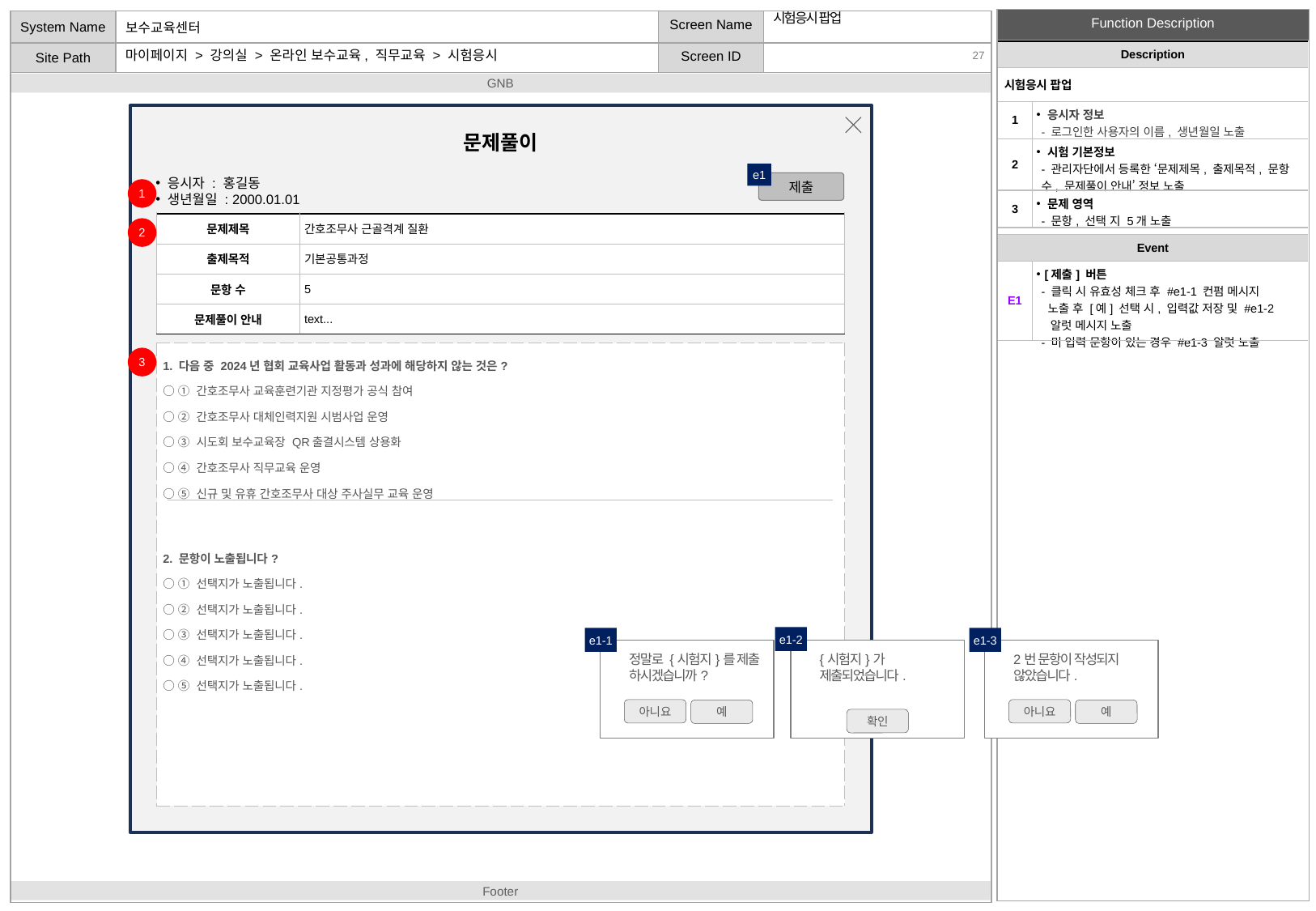

시험응시 팝업
| Description |  |
| --- | --- |
| 시험응시 팝업 |  |
| 1 | 응시자 정보 - 로그인한 사용자의 이름, 생년월일 노출 |
| 2 | 시험 기본정보 - 관리자단에서 등록한 ‘문제제목, 출제목적, 문항 수, 문제풀이 안내’ 정보 노출 |
| 3 | 문제 영역 - 문항, 선택 지 5개 노출 |

# 마이페이지 > 강의실 > 온라인 보수교육, 직무교육 > 시험응시

문제풀이
e1
응시자 : 홍길동
생년월일 : 2000.01.01
제출
1
| 문제제목 | 간호조무사 근골격계 질환 |
| --- | --- |
| 출제목적 | 기본공통과정 |
| 문항 수 | 5 |
| 문제풀이 안내 | text... |
2
| Event |  |
| --- | --- |
| E1 | [제출] 버튼 - 클릭 시 유효성 체크 후 #e1-1 컨펌 메시지 노출 후 [예] 선택 시, 입력값 저장 및 #e1-2 알럿 메시지 노출 - 미 입력 문항이 있는 경우 #e1-3 알럿 노출 |
| 1. 다음 중 2024년 협회 교육사업 활동과 성과에 해당하지 않는 것은? ○ ① 간호조무사 교육훈련기관 지정평가 공식 참여 ○ ② 간호조무사 대체인력지원 시범사업 운영 ○ ③ 시도회 보수교육장 QR출결시스템 상용화 ○ ④ 간호조무사 직무교육 운영 ○ ⑤ 신규 및 유휴 간호조무사 대상 주사실무 교육 운영 2. 문항이 노출됩니다? ○ ① 선택지가 노출됩니다. ○ ② 선택지가 노출됩니다. ○ ③ 선택지가 노출됩니다. ○ ④ 선택지가 노출됩니다. ○ ⑤ 선택지가 노출됩니다. |
| --- |
3
e1-2
e1-1
e1-3

정말로 {시험지}를 제출 하시겠습니까?
아니요
예

{시험지}가 제출되었습니다.
확인

2번 문항이 작성되지 않았습니다.
아니요
예